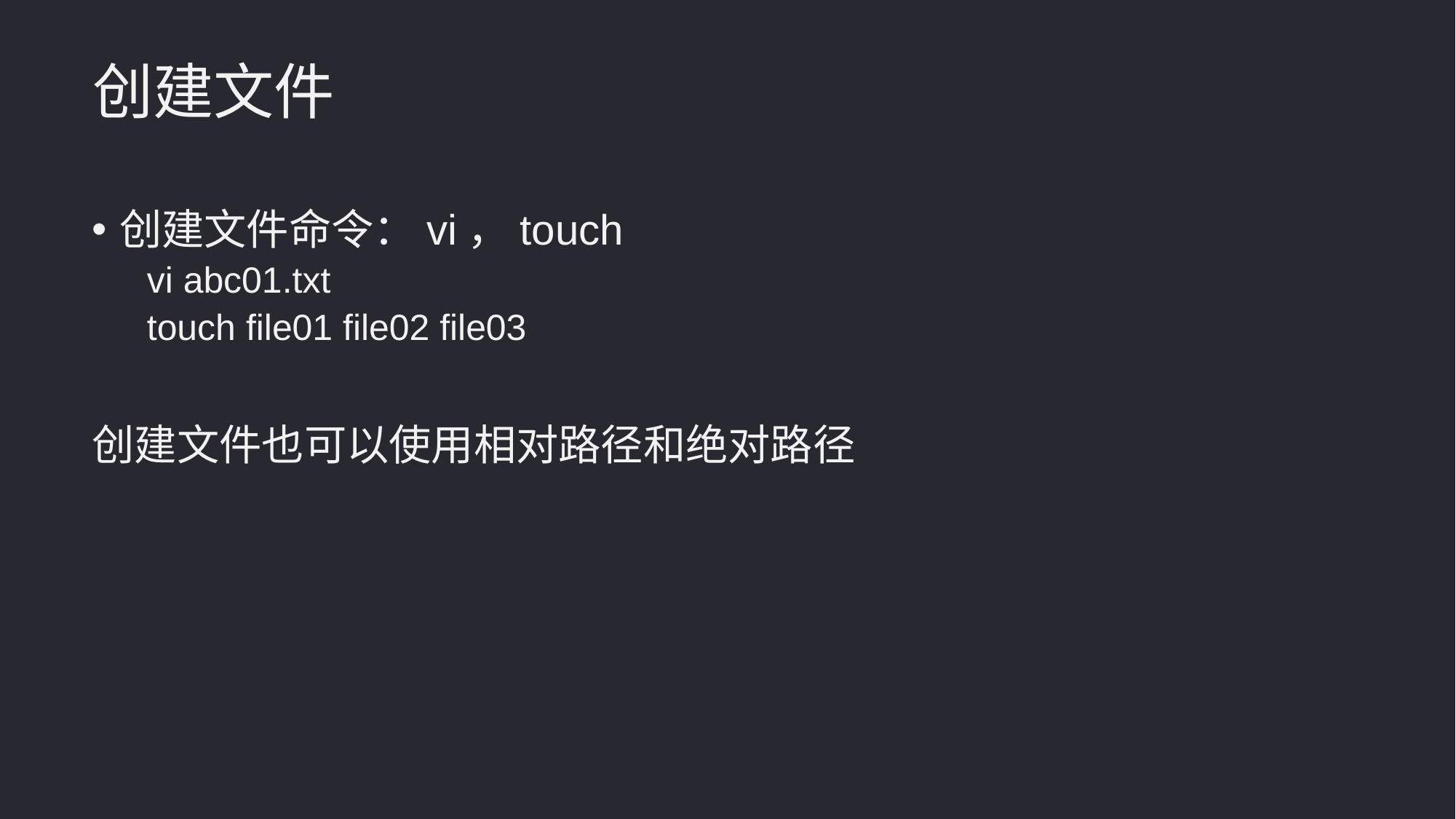

创建文件
创建文件命令：vi，touch
vi abc01.txt
touch file01 file02 file03

创建文件也可以使用相对路径和绝对路径